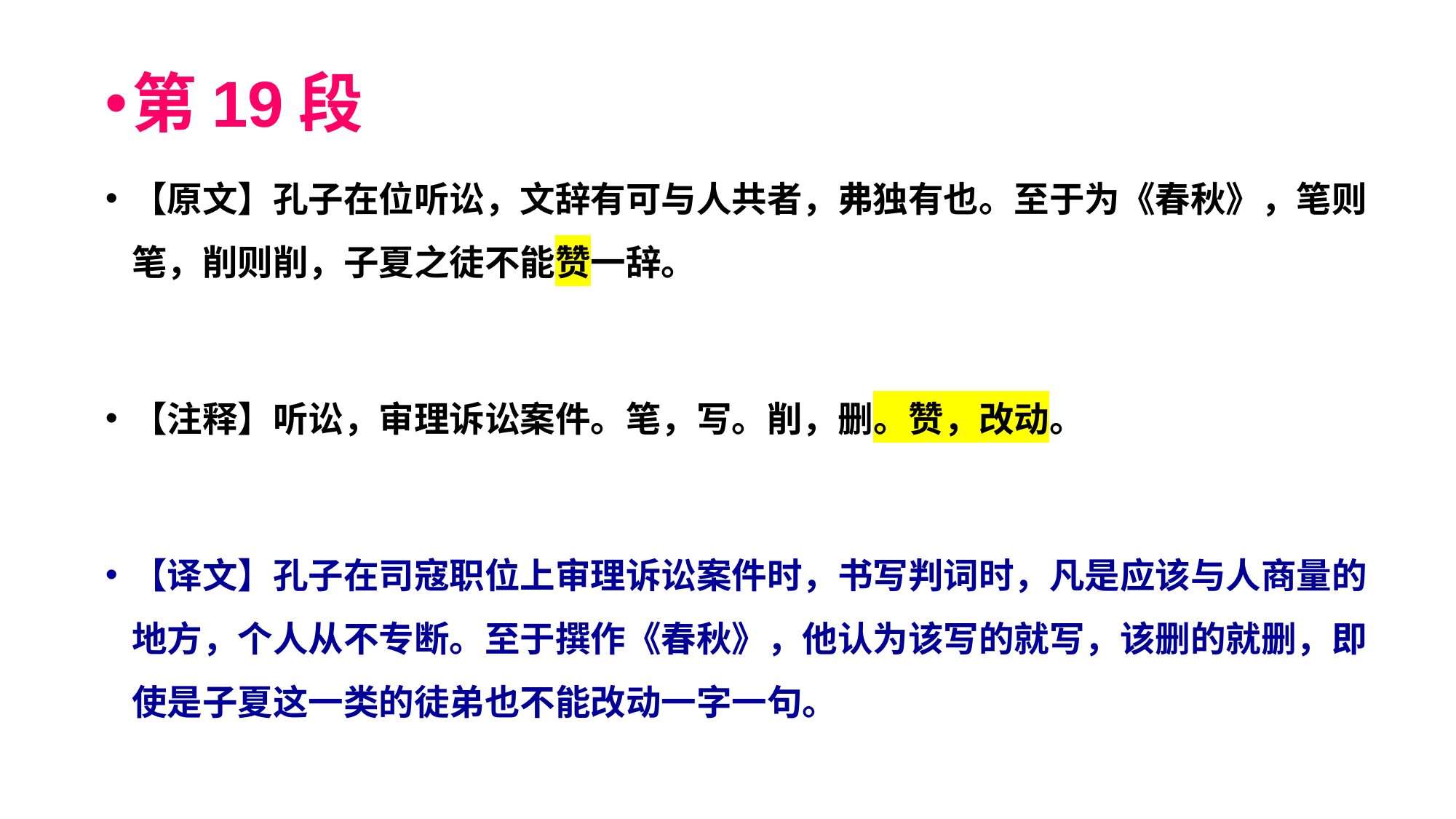

第19段
【原文】孔子在位听讼，文辞有可与人共者，弗独有也。至于为《春秋》，笔则笔，削则削，子夏之徒不能赞一辞。

【注释】听讼，审理诉讼案件。笔，写。削，删。赞，改动。

【译文】孔子在司寇职位上审理诉讼案件时，书写判词时，凡是应该与人商量的地方，个人从不专断。至于撰作《春秋》，他认为该写的就写，该删的就删，即使是子夏这一类的徒弟也不能改动一字一句。